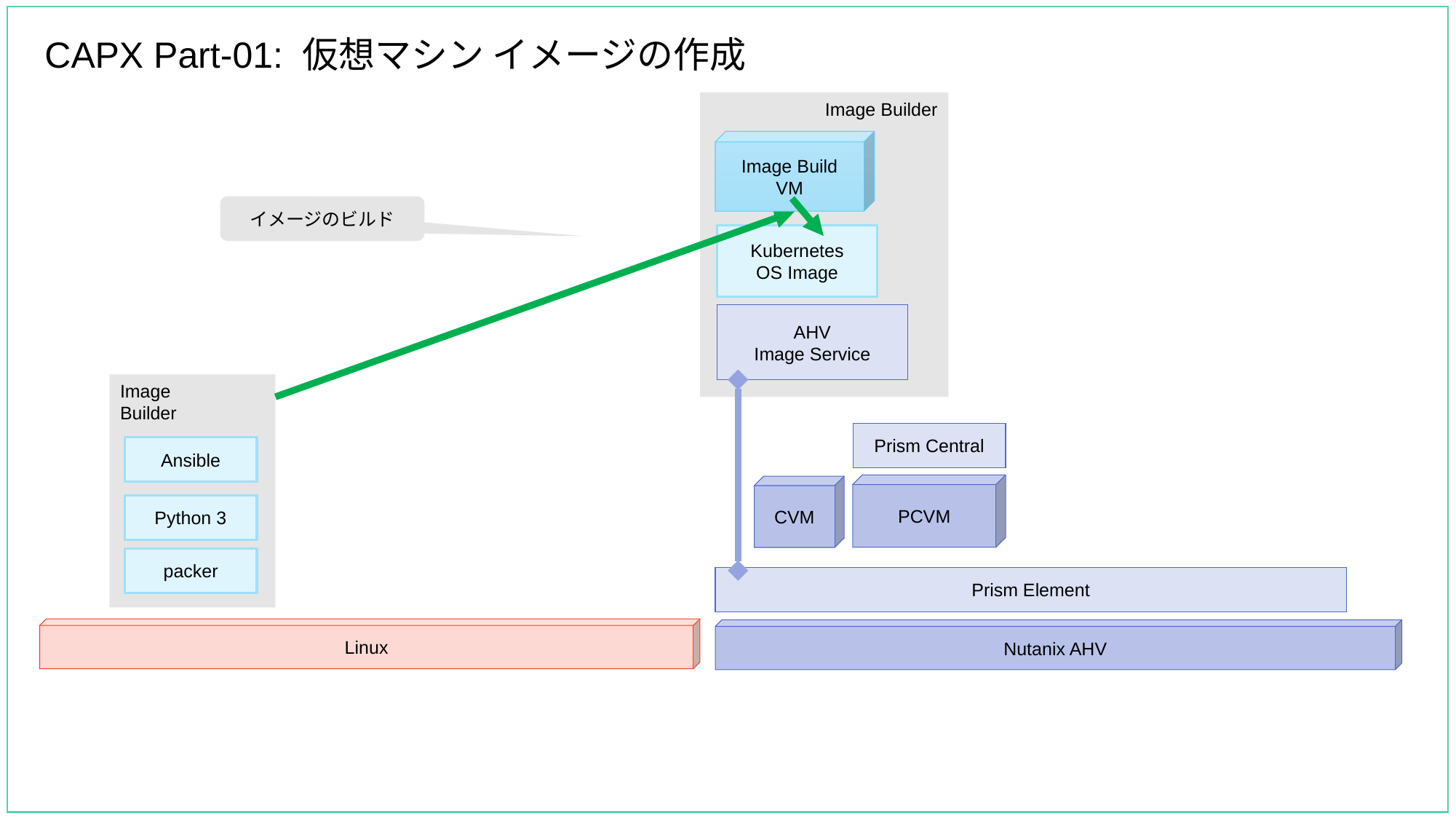

# CAPX Part-01: 仮想マシン イメージの作成
Image Builder
Image Build
VM
イメージのビルド
Kubernetes
OS Image
AHV
Image Service
Image
Builder
Prism Central
Ansible
PCVM
CVM
Python 3
packer
Prism Element
Linux
Nutanix AHV